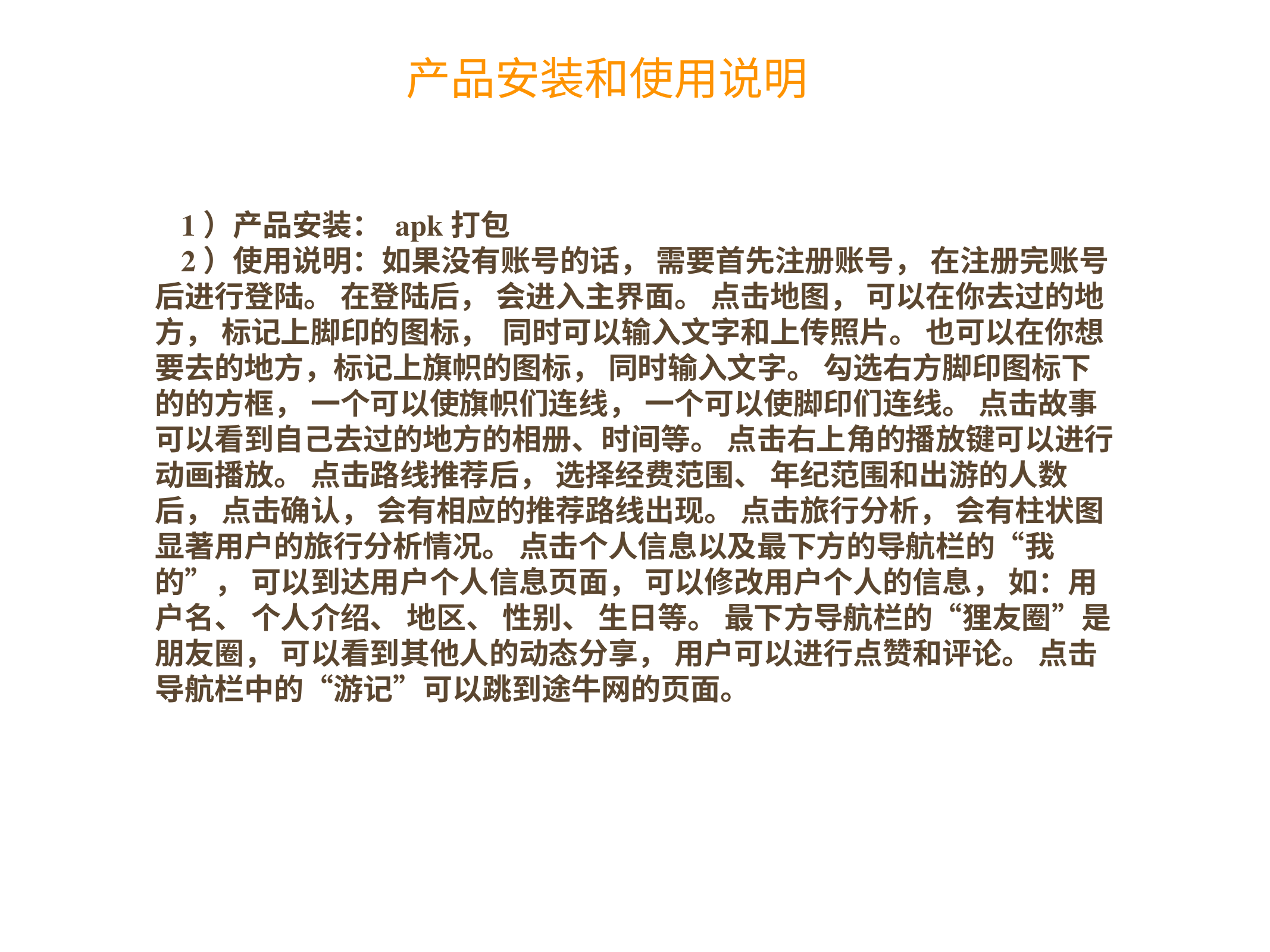

产品安装和使用说明
1）产品安装： apk打包
2）使用说明：如果没有账号的话， 需要首先注册账号， 在注册完账号后进行登陆。 在登陆后， 会进入主界面。 点击地图， 可以在你去过的地方， 标记上脚印的图标，  同时可以输入文字和上传照片。 也可以在你想要去的地方，标记上旗帜的图标， 同时输入文字。 勾选右方脚印图标下的的方框， 一个可以使旗帜们连线， 一个可以使脚印们连线。 点击故事可以看到自己去过的地方的相册、时间等。 点击右上角的播放键可以进行动画播放。 点击路线推荐后， 选择经费范围、 年纪范围和出游的人数后， 点击确认， 会有相应的推荐路线出现。 点击旅行分析， 会有柱状图显著用户的旅行分析情况。 点击个人信息以及最下方的导航栏的“我的”， 可以到达用户个人信息页面， 可以修改用户个人的信息， 如：用户名、 个人介绍、 地区、 性别、 生日等。 最下方导航栏的“狸友圈”是朋友圈， 可以看到其他人的动态分享， 用户可以进行点赞和评论。 点击导航栏中的“游记”可以跳到途牛网的页面。